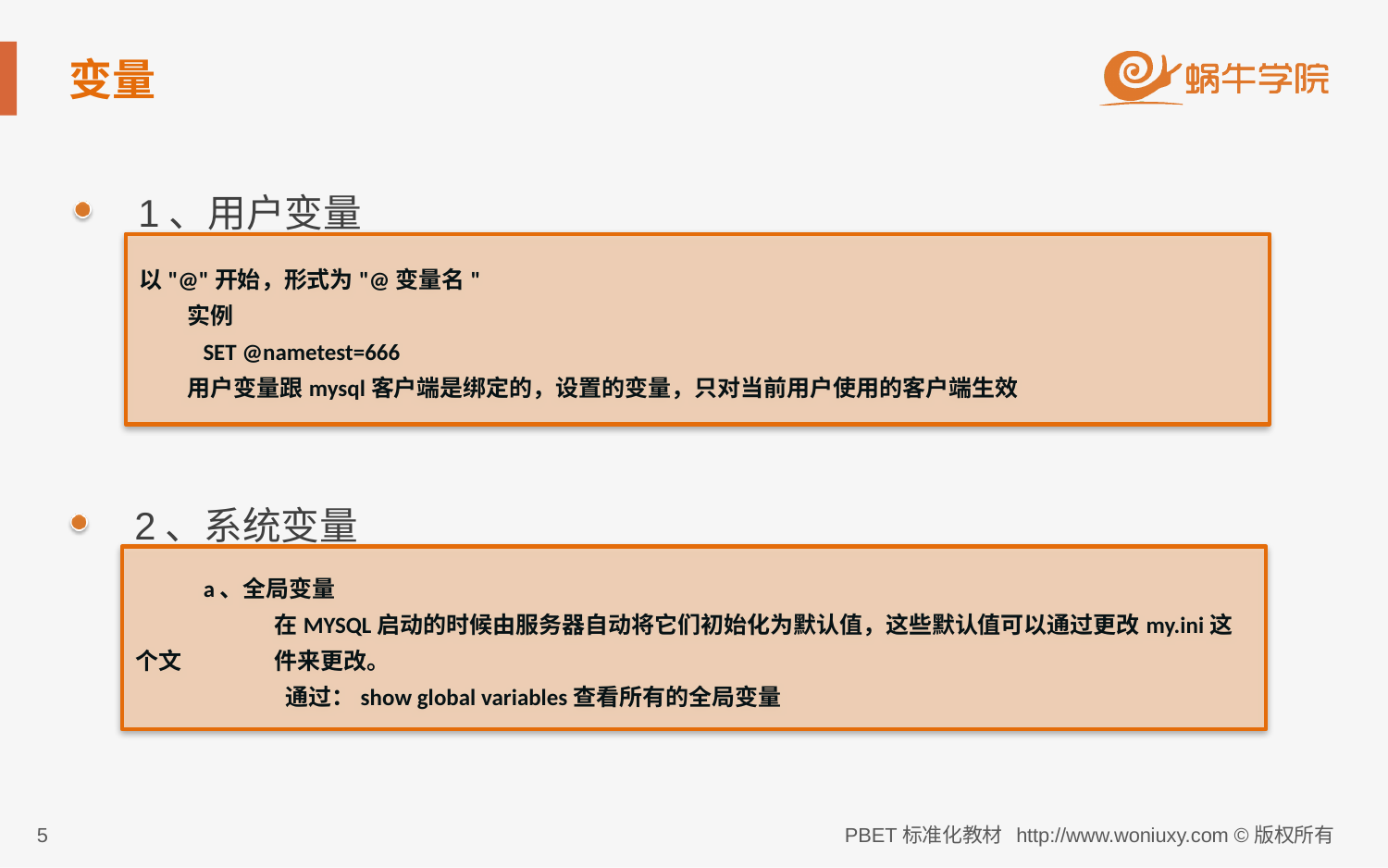

# 变量
1、用户变量

以"@"开始，形式为"@变量名"
        实例
            SET @nametest=666
        用户变量跟mysql客户端是绑定的，设置的变量，只对当前用户使用的客户端生效
2、系统变量

	a、全局变量
            		在MYSQL启动的时候由服务器自动将它们初始化为默认值，这些默认值可以通过更改my.ini这个文		件来更改。
           		 通过：show global variables查看所有的全局变量